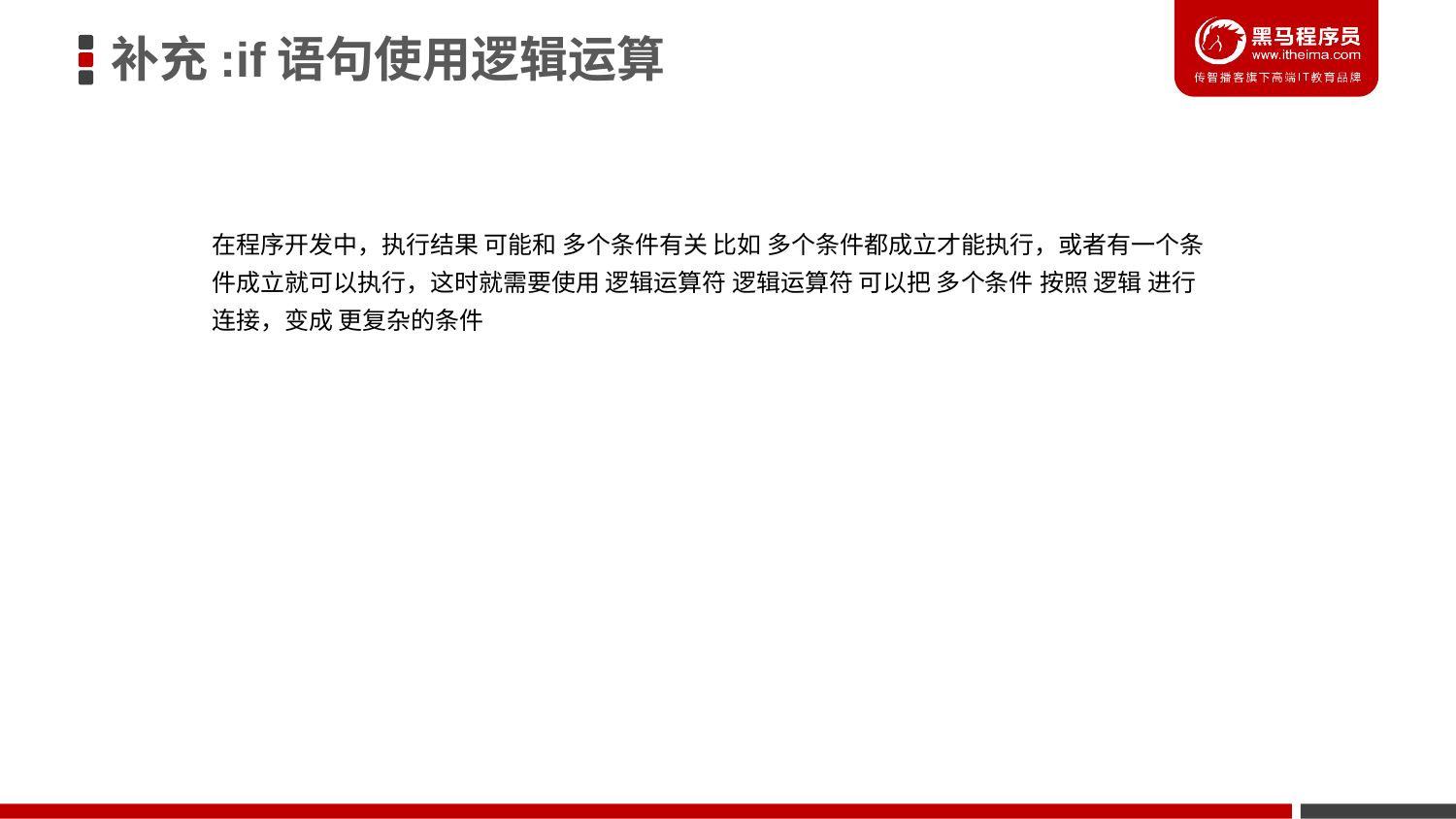

补充:if语句使用逻辑运算
在程序开发中，执行结果 可能和 多个条件有关 比如 多个条件都成立才能执行，或者有一个条件成立就可以执行，这时就需要使用 逻辑运算符 逻辑运算符 可以把 多个条件 按照 逻辑 进行 连接，变成 更复杂的条件